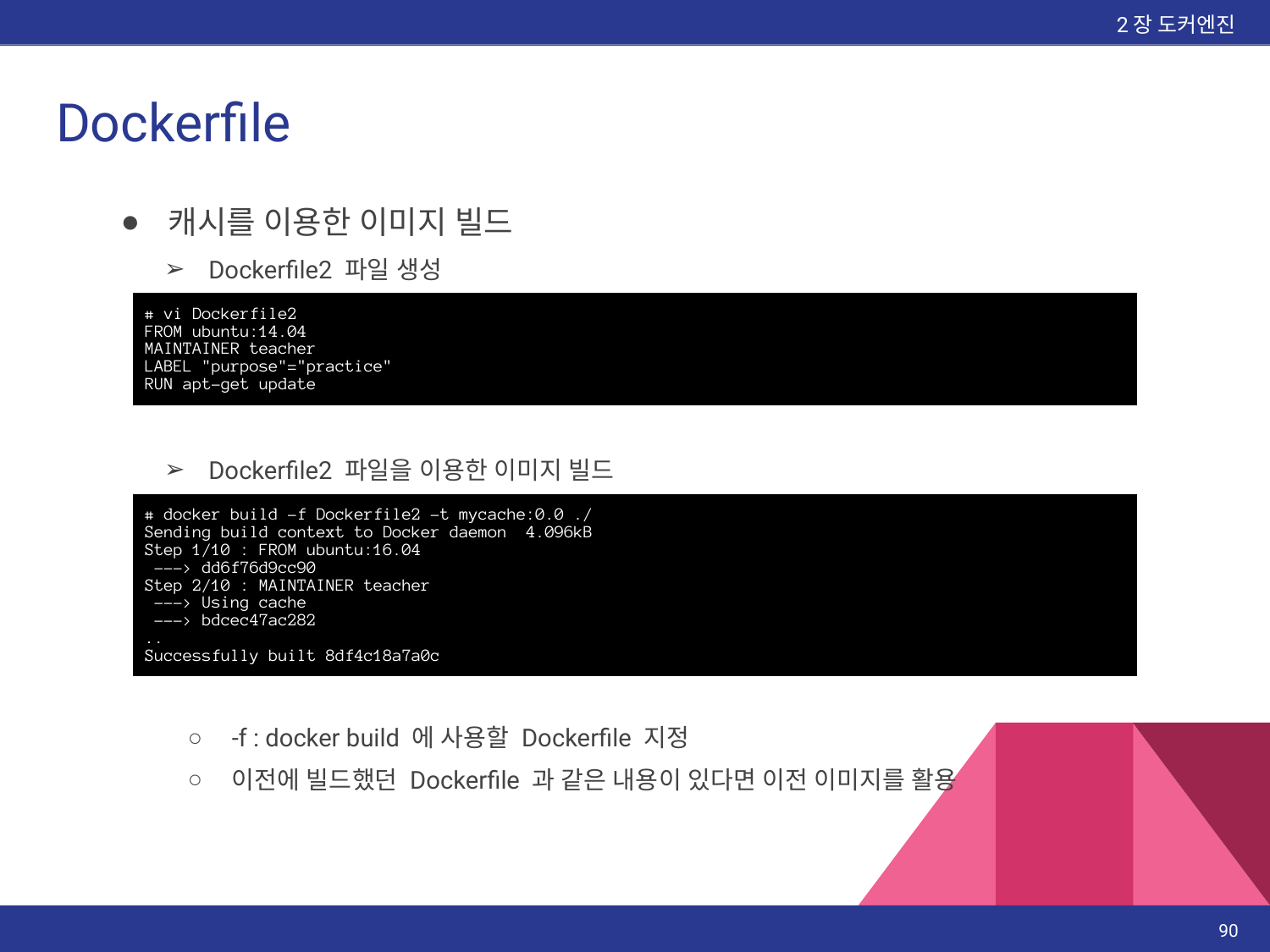

2장 도커엔진
# Dockerfile
캐시를 이용한 이미지 빌드
Dockerfile2 파일 생성

| # vi Dockerfile2 FROM ubuntu:14.04 MAINTAINER teacher LABEL "purpose"="practice" RUN apt-get update |
| --- |
Dockerfile2 파일을 이용한 이미지 빌드

| # docker build -f Dockerfile2 -t mycache:0.0 ./ Sending build context to Docker daemon 4.096kB Step 1/10 : FROM ubuntu:16.04 ---> dd6f76d9cc90 Step 2/10 : MAINTAINER teacher ---> Using cache ---> bdcec47ac282 .. Successfully built 8df4c18a7a0c |
| --- |
-f : docker build 에 사용할 Dockerfile 지정
이전에 빌드했던 Dockerfile 과 같은 내용이 있다면 이전 이미지를 활용
90